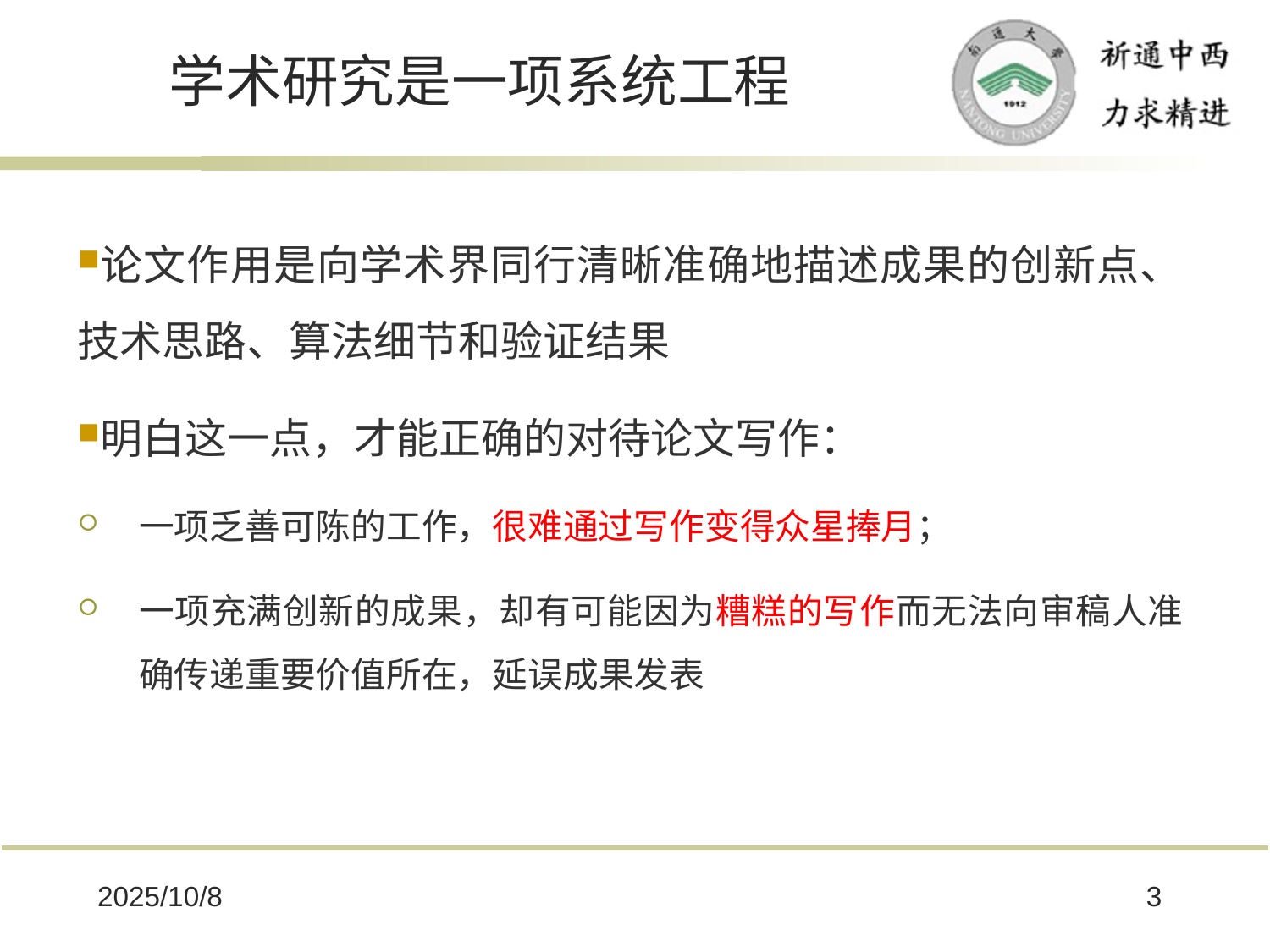

# 学术研究是一项系统工程
论文作用是向学术界同行清晰准确地描述成果的创新点、技术思路、算法细节和验证结果
明白这一点，才能正确的对待论文写作：
一项乏善可陈的工作，很难通过写作变得众星捧月；
一项充满创新的成果，却有可能因为糟糕的写作而无法向审稿人准确传递重要价值所在，延误成果发表

2025/10/8
3